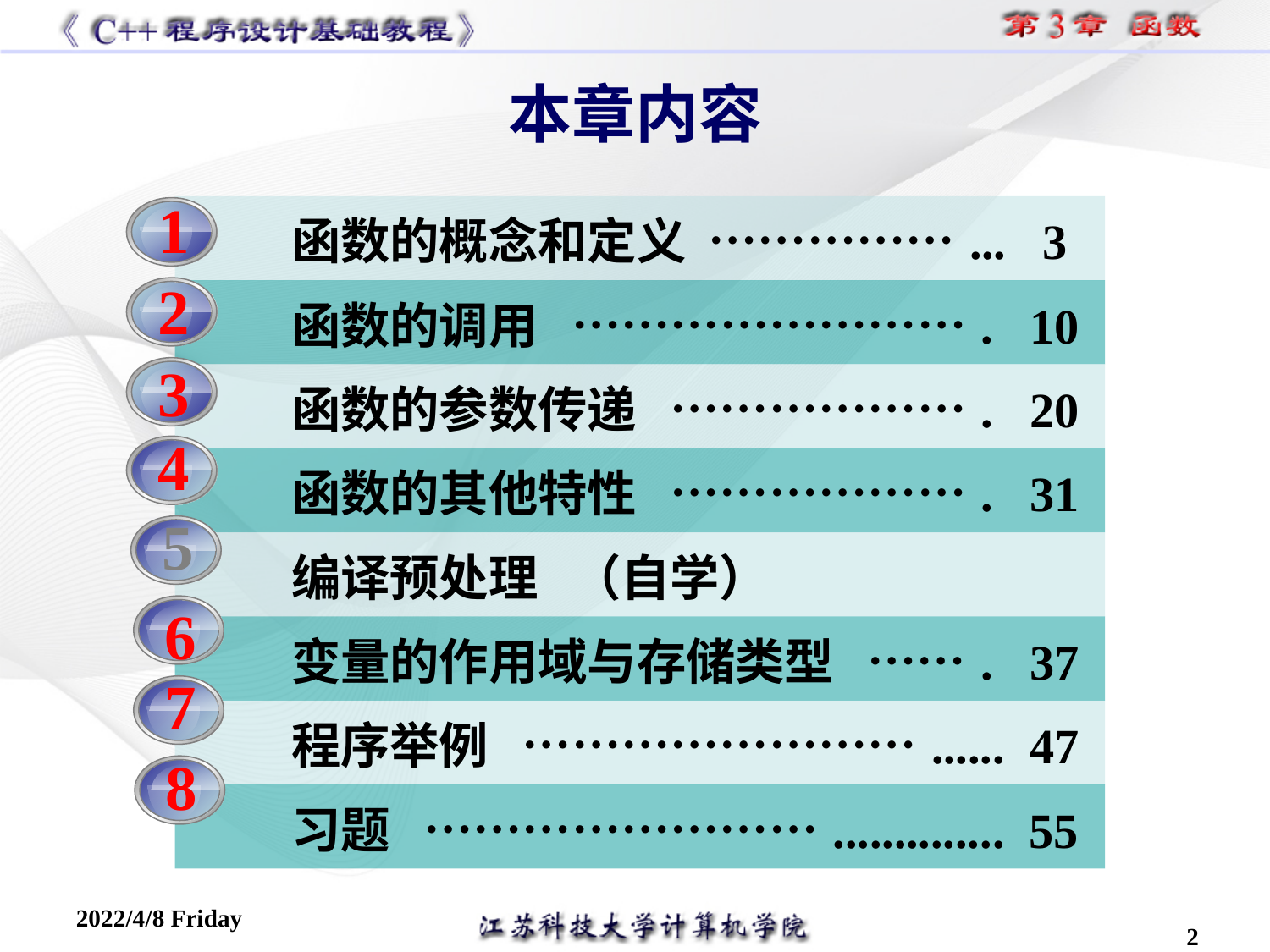

# 本章内容
| 函数的概念和定义 ……………... 3 |
| --- |
| 函数的调用 ……………………. 10 |
| 函数的参数传递 ………………. 20 |
| 函数的其他特性 ………………. 31 |
| 编译预处理 （自学） |
| 变量的作用域与存储类型 ……. 37 |
| 程序举例 ……………………...... 47 |
| 习题 …………………….............. 55 |

1

2

3

4

5

6

7

8